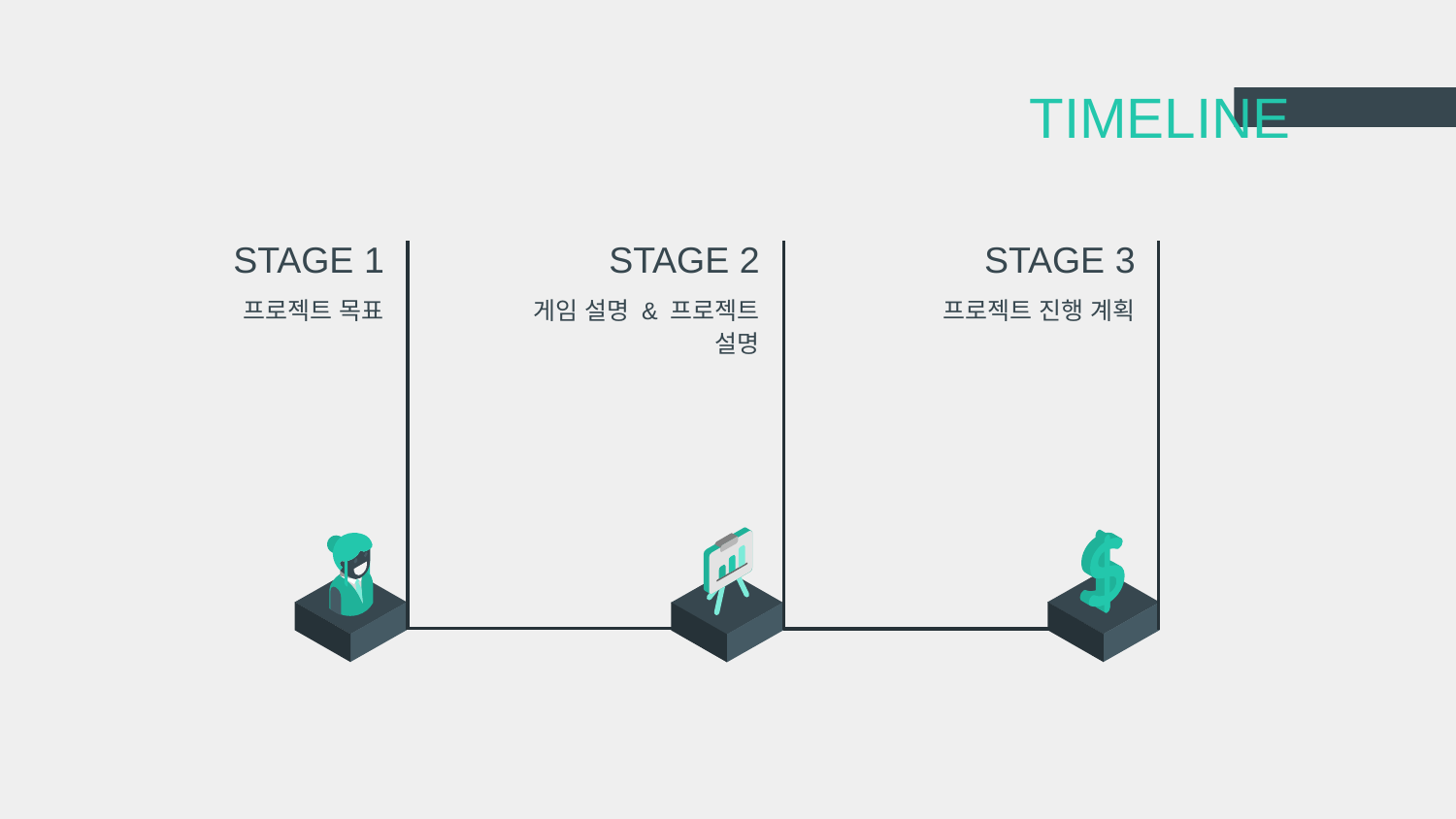

# TIMELINE
STAGE 1
STAGE 2
STAGE 3
프로젝트 목표
게임 설명 & 프로젝트 설명
프로젝트 진행 계획